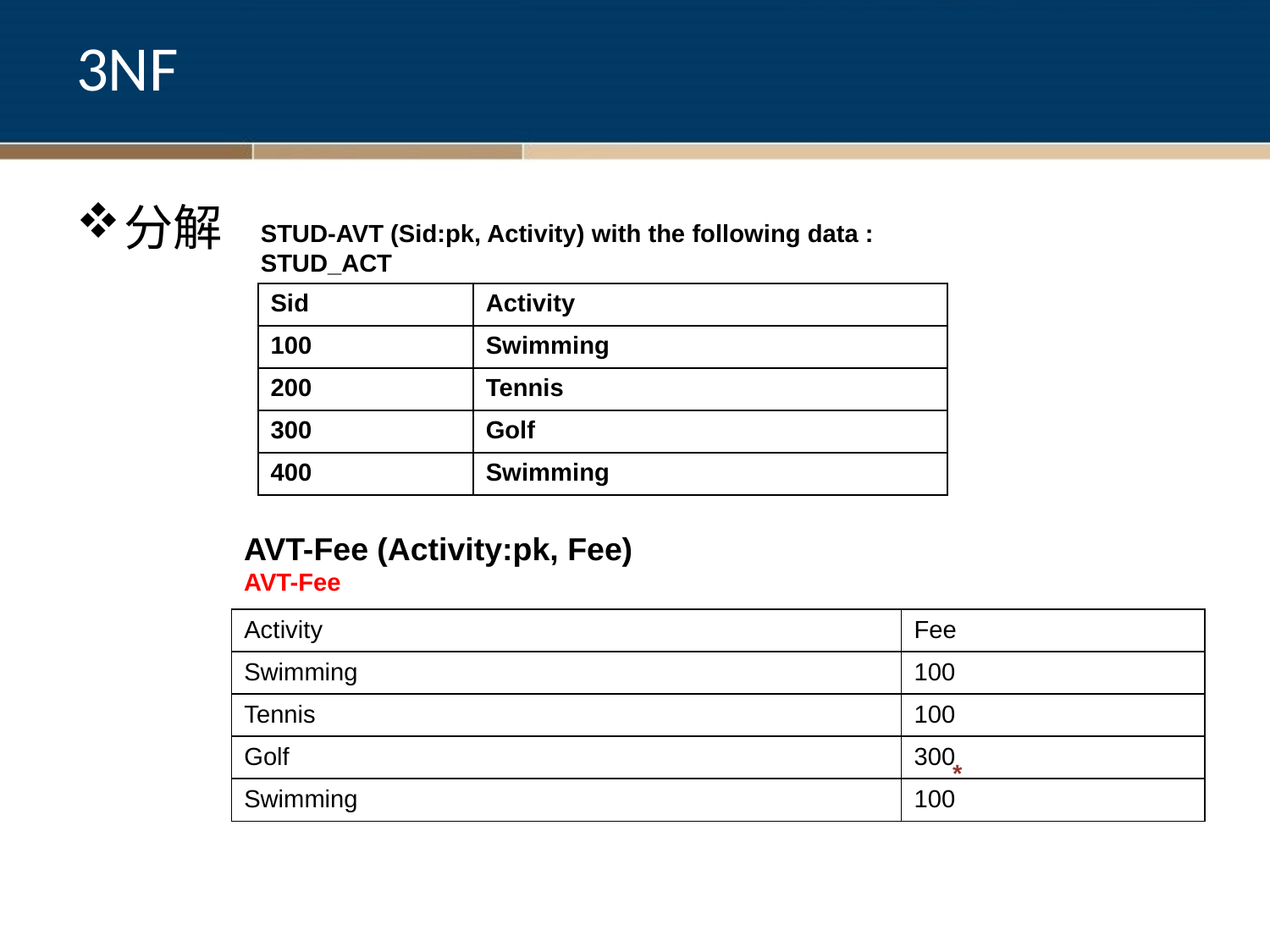

3NF
分解
STUD-AVT (Sid:pk, Activity) with the following data :
STUD_ACT
| Sid | Activity |
| --- | --- |
| 100 | Swimming |
| 200 | Tennis |
| 300 | Golf |
| 400 | Swimming |
AVT-Fee (Activity:pk, Fee)
AVT-Fee
| Activity | Fee |
| --- | --- |
| Swimming | 100 |
| Tennis | 100 |
| Golf | 300 |
| Swimming | 100 |
*